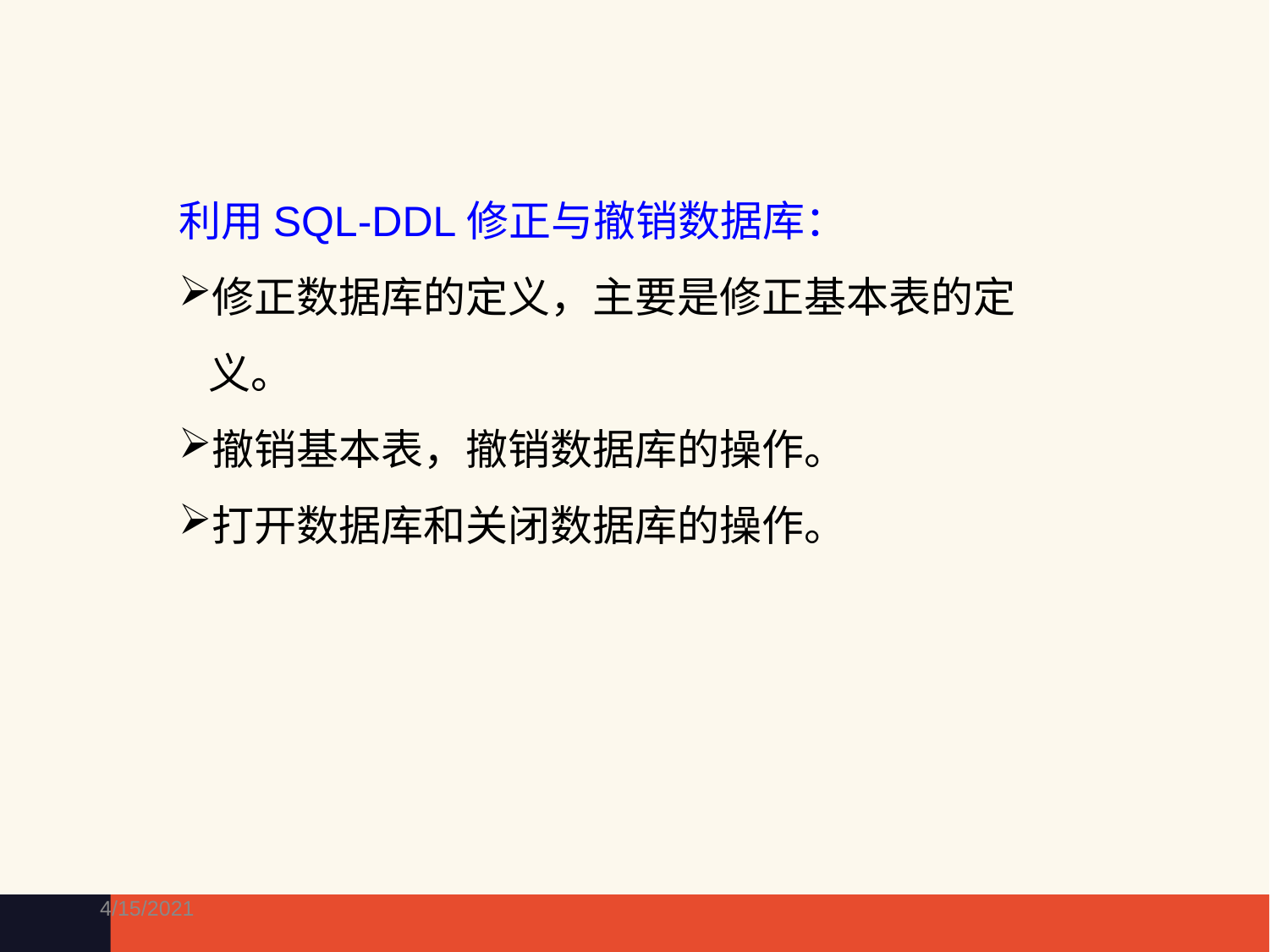

利用SQL-DDL修正与撤销数据库：
修正数据库的定义，主要是修正基本表的定义。
撤销基本表，撤销数据库的操作。
打开数据库和关闭数据库的操作。

4/15/2021